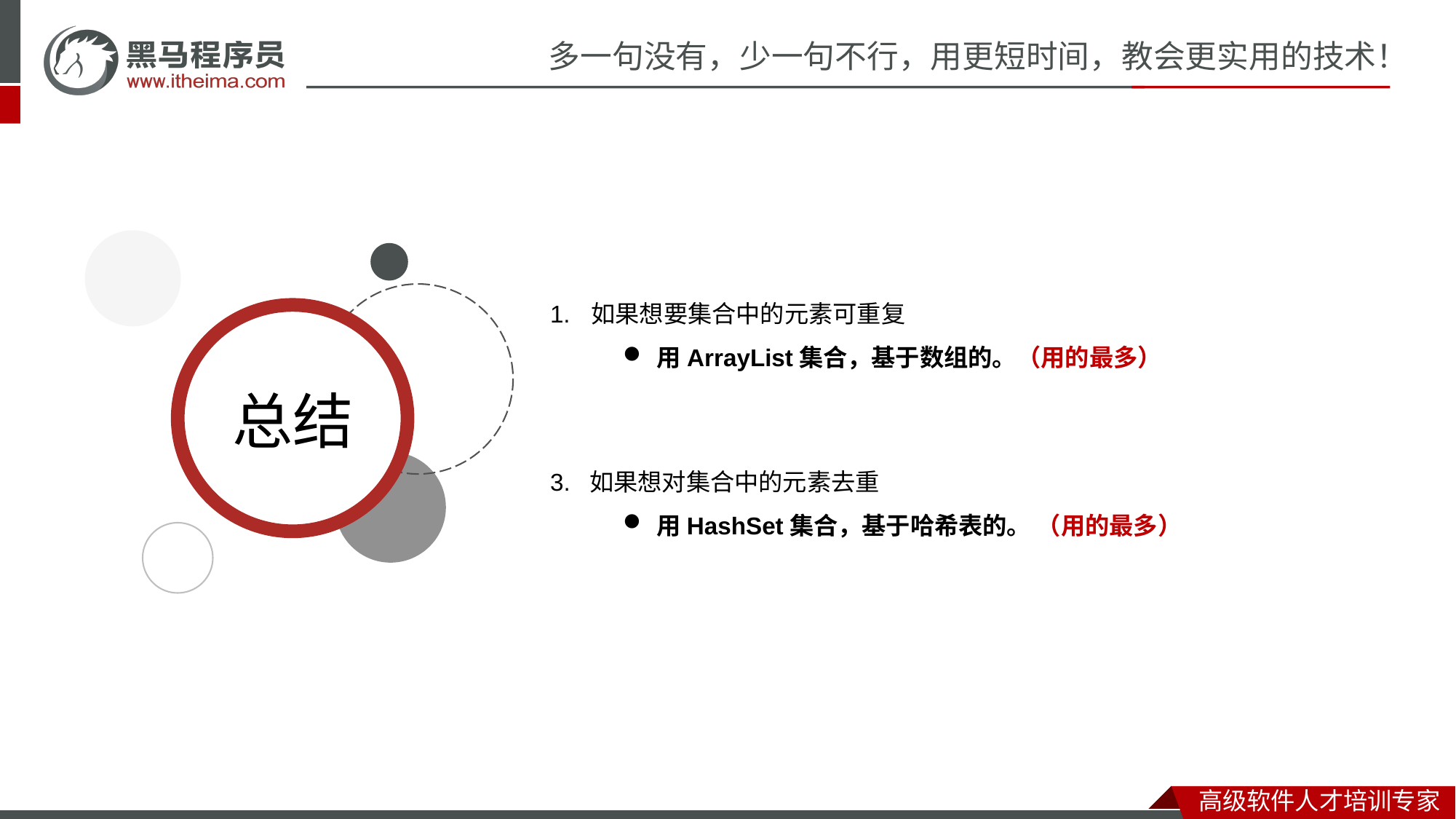

如果想要集合中的元素可重复
用ArrayList集合，基于数组的。（用的最多）
3.  如果想对集合中的元素去重
用HashSet集合，基于哈希表的。 （用的最多）